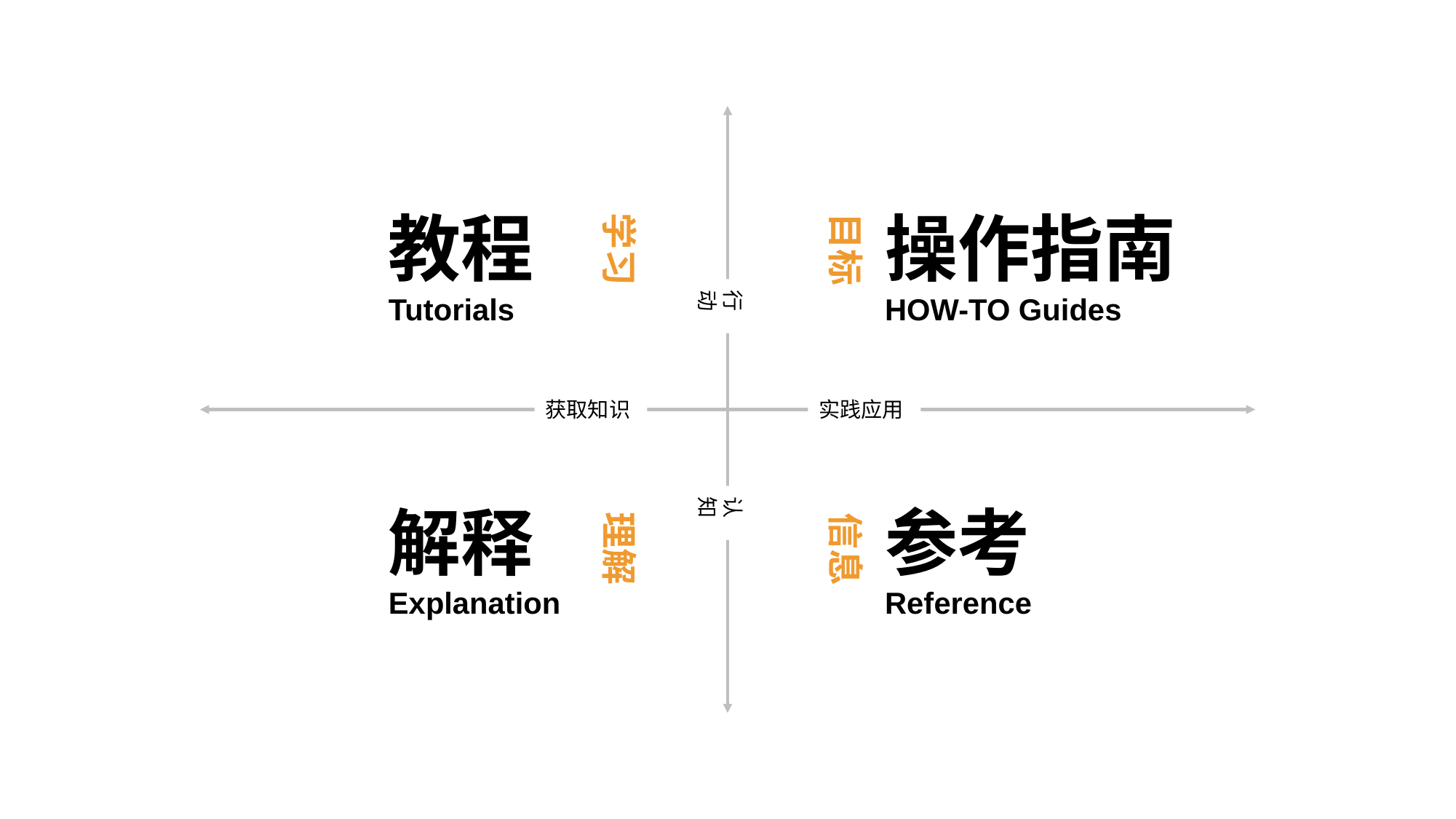

操作指南
HOW-TO Guides
目标
教程
Tutorials
学习
行动
获取知识
实践应用
认知
参考Reference
信息
解释Explanation
理解